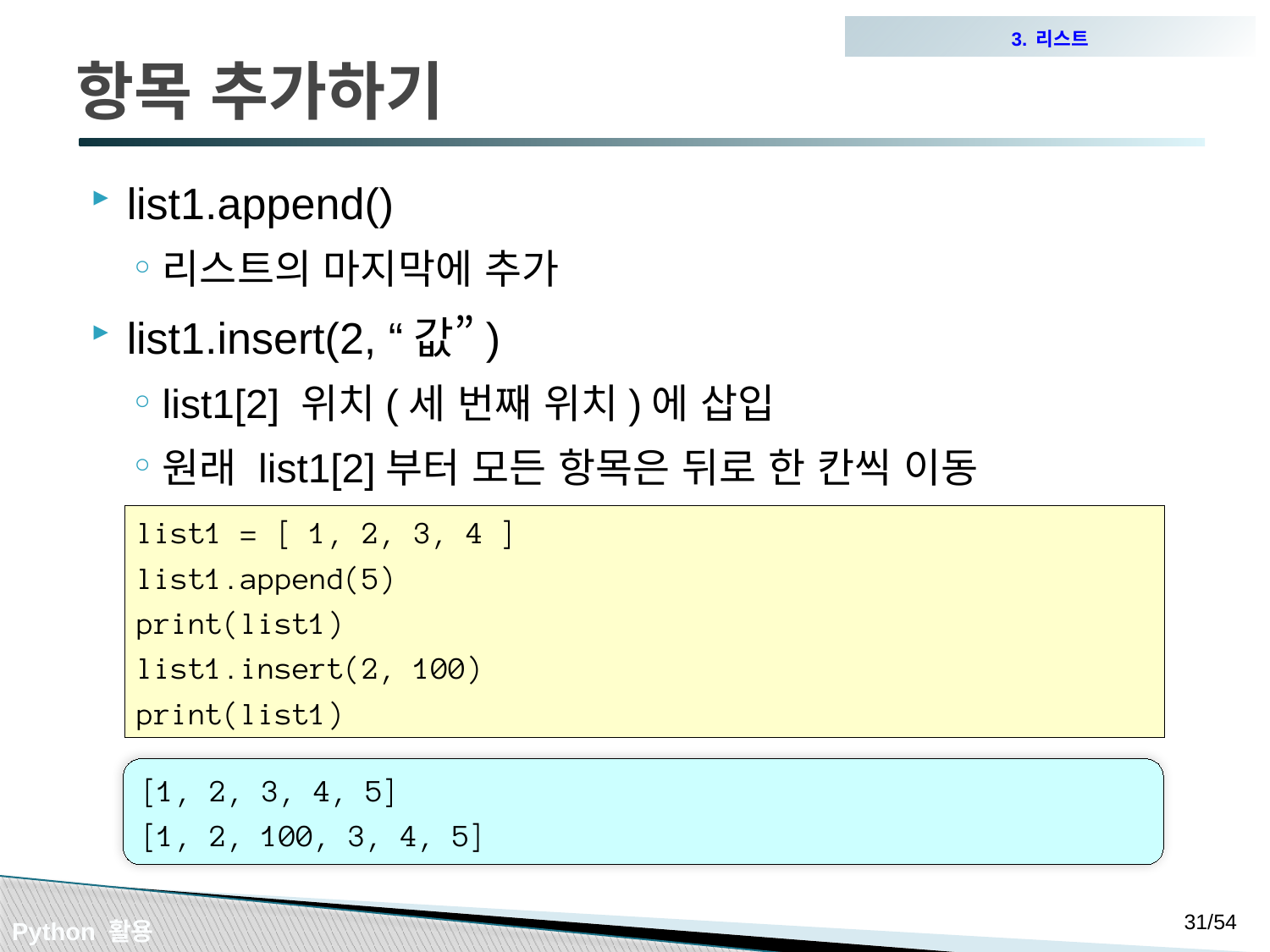

3. 리스트
# 항목 추가하기
list1.append()
리스트의 마지막에 추가
list1.insert(2, “값”)
list1[2] 위치(세 번째 위치)에 삽입
원래 list1[2]부터 모든 항목은 뒤로 한 칸씩 이동
list1 = [ 1, 2, 3, 4 ]
list1.append(5)
print(list1)
list1.insert(2, 100)
print(list1)
[1, 2, 3, 4, 5]
[1, 2, 100, 3, 4, 5]
31